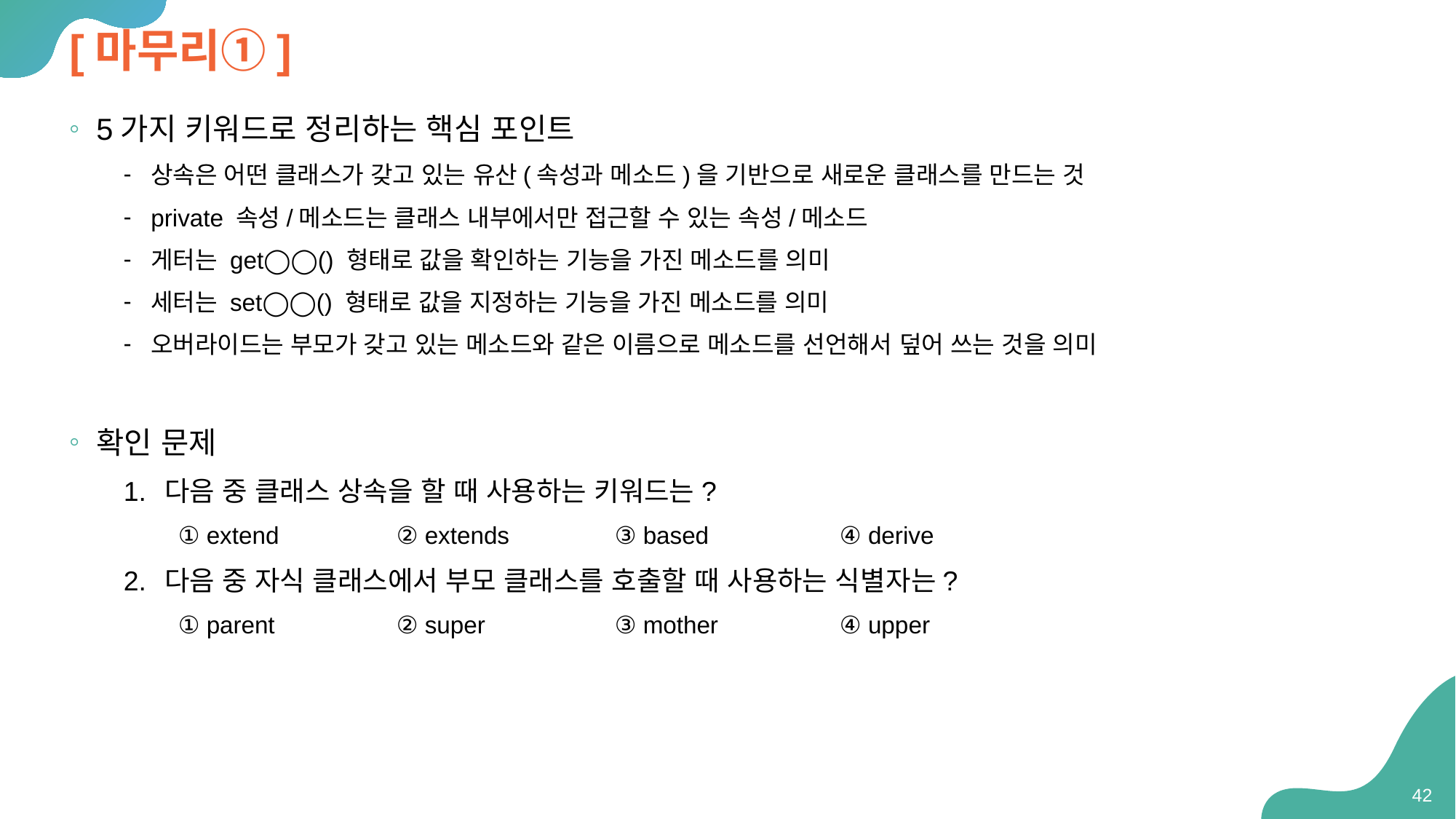

# [마무리①]
5가지 키워드로 정리하는 핵심 포인트
상속은 어떤 클래스가 갖고 있는 유산(속성과 메소드)을 기반으로 새로운 클래스를 만드는 것
private 속성/메소드는 클래스 내부에서만 접근할 수 있는 속성/메소드
게터는 get◯◯() 형태로 값을 확인하는 기능을 가진 메소드를 의미
세터는 set◯◯() 형태로 값을 지정하는 기능을 가진 메소드를 의미
오버라이드는 부모가 갖고 있는 메소드와 같은 이름으로 메소드를 선언해서 덮어 쓰는 것을 의미

확인 문제
다음 중 클래스 상속을 할 때 사용하는 키워드는?
① extend   	② extends    	③ based 		 ④ derive
다음 중 자식 클래스에서 부모 클래스를 호출할 때 사용하는 식별자는?
① parent   	② super     	③ mother  	 ④ upper
42